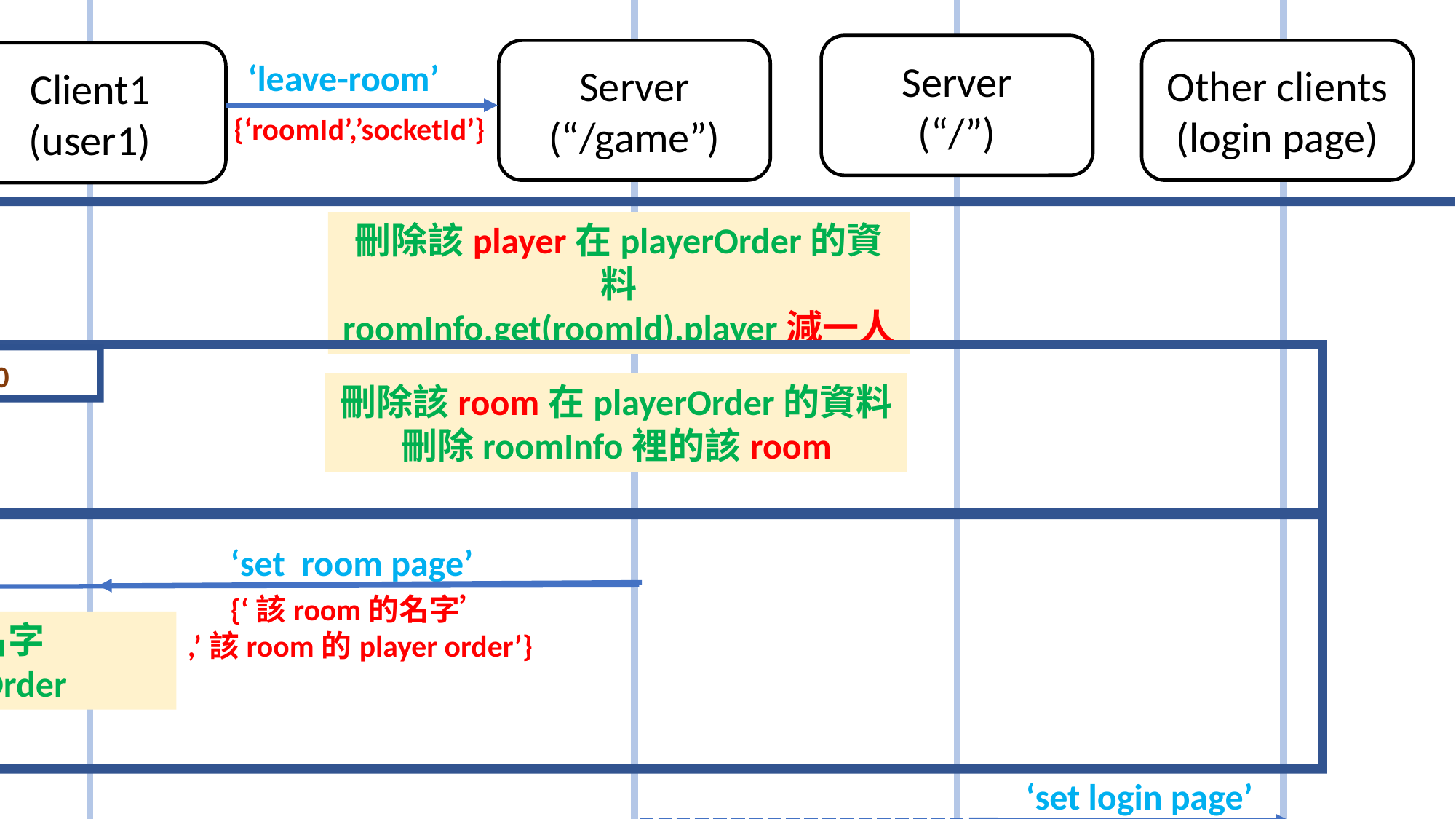

leave-room
Server
(“/”)
Other clients
(login page)
Server
(“/game”)
Client1
(user1)
同room的其他client
(game page)
 ‘leave-room’
{‘roomId’,’socketId’}
roomId!=socketId

刪除該player在playerOrder的資料
roomInfo.get(roomId).player減一人

roomInfo.get(roomId).player==0
刪除該room在playerOrder的資料
刪除roomInfo裡的該room

否則
 ‘set  room page’
{‘該room的名字’
,’該room的player order’}
顯示房間名字
更新playerOrder
  ‘set login page’
(Array.from(roomInfo))
重新建立房間列表
清空房間列表
依照Array.from(roomInfo)建立房間大廳